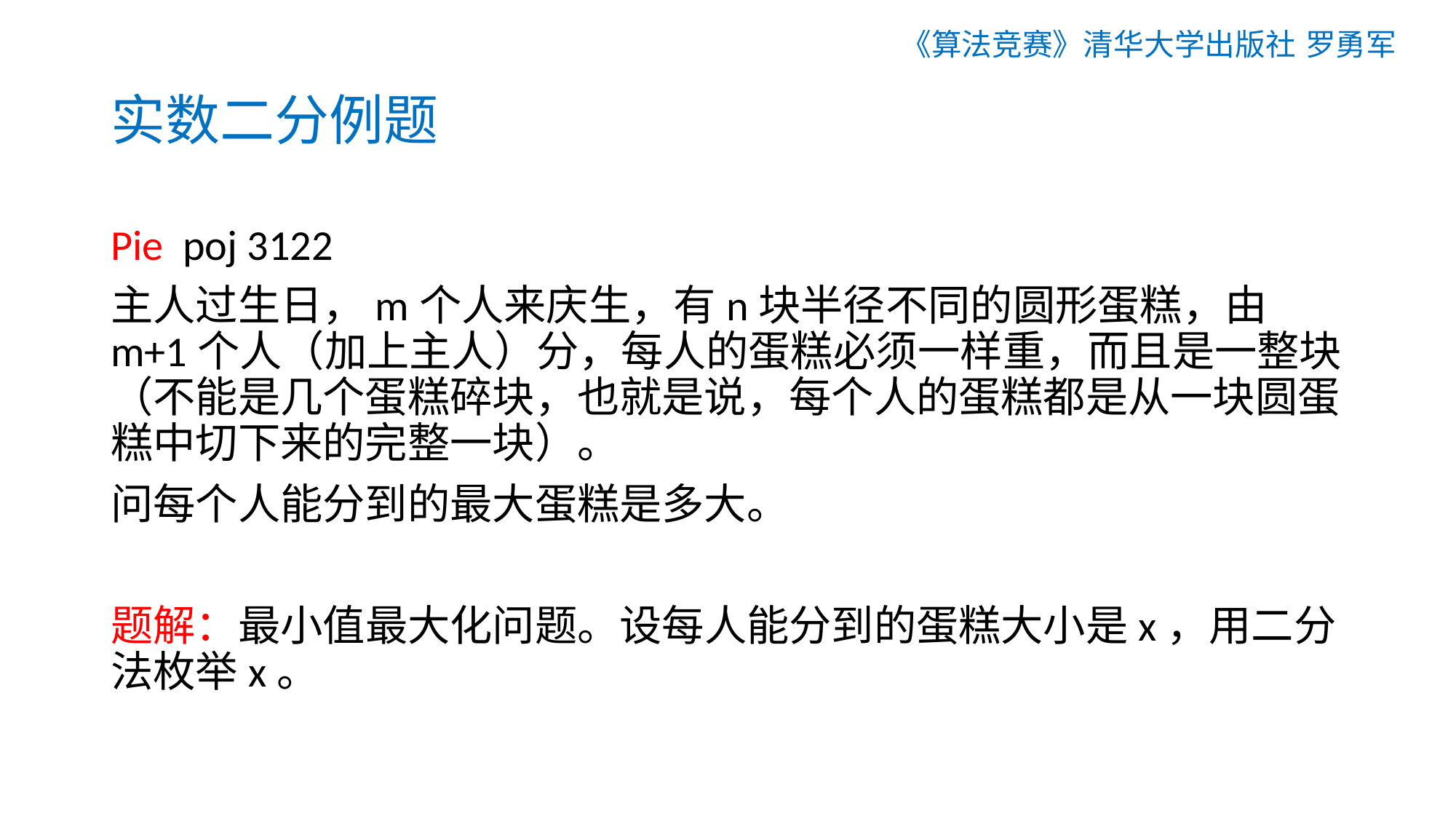

《算法竞赛》清华大学出版社 罗勇军
# 实数二分例题
Pie  poj 3122
主人过生日，m个人来庆生，有n块半径不同的圆形蛋糕，由m+1个人（加上主人）分，每人的蛋糕必须一样重，而且是一整块（不能是几个蛋糕碎块，也就是说，每个人的蛋糕都是从一块圆蛋糕中切下来的完整一块）。
问每个人能分到的最大蛋糕是多大。

题解：最小值最大化问题。设每人能分到的蛋糕大小是x，用二分法枚举x。